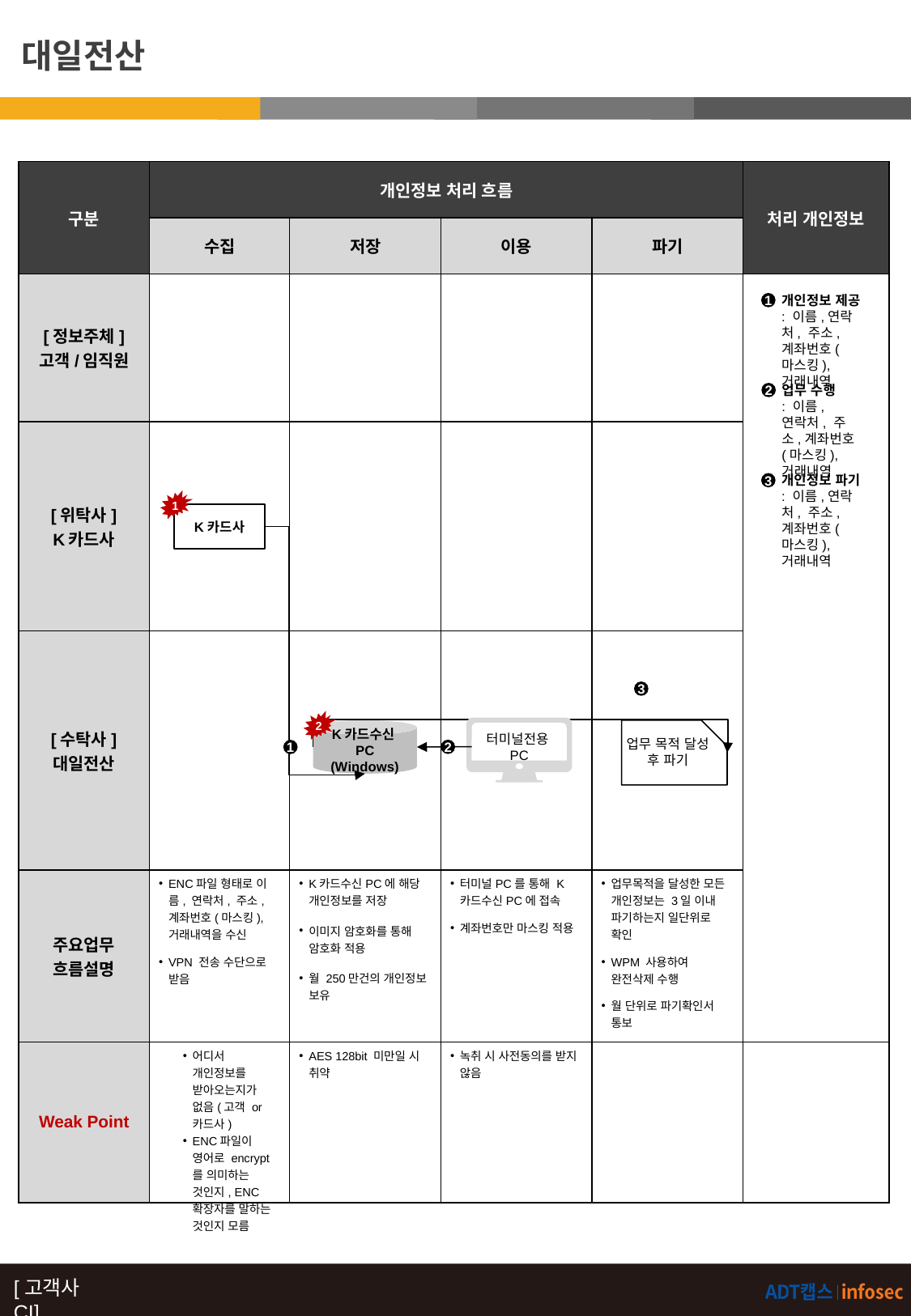

대일전산
| 구분 | 개인정보 처리 흐름 |  |  |  | 처리 개인정보 |
| --- | --- | --- | --- | --- | --- |
|  | 수집 | 저장 | 이용 | 파기 |  |
| [정보주체] 고객/임직원 |  |  |  |  |  |
| [위탁사] K카드사 |  | 1 |  |  |  |
| [수탁사] 대일전산 |  |  |  |  |  |
| 주요업무 흐름설명 | ENC파일 형태로 이름, 연락처, 주소, 계좌번호(마스킹), 거래내역을 수신 VPN 전송 수단으로 받음 | K카드수신PC에 해당 개인정보를 저장 이미지 암호화를 통해 암호화 적용 월 250만건의 개인정보 보유 | 터미널PC를 통해 K카드수신PC에 접속 계좌번호만 마스킹 적용 | 업무목적을 달성한 모든 개인정보는 3일 이내 파기하는지 일단위로 확인 WPM 사용하여 완전삭제 수행 월 단위로 파기확인서 통보 |  |
| Weak Point | 어디서 개인정보를 받아오는지가 없음(고객 or 카드사) ENC파일이 영어로 encrypt를 의미하는 것인지, ENC확장자를 말하는 것인지 모름 | AES 128bit 미만일 시 취약 | 녹취 시 사전동의를 받지 않음 |  |  |
개인정보 제공
: 이름,연락처, 주소,계좌번호(마스킹),거래내역
1
업무 수행
: 이름,연락처, 주소,계좌번호(마스킹),거래내역
2
개인정보 파기
: 이름,연락처, 주소,계좌번호(마스킹),거래내역
3
1
K카드사
3
2

터미널전용PC

업무 목적 달성 후 파기
K카드수신PC
(Windows)
2
1